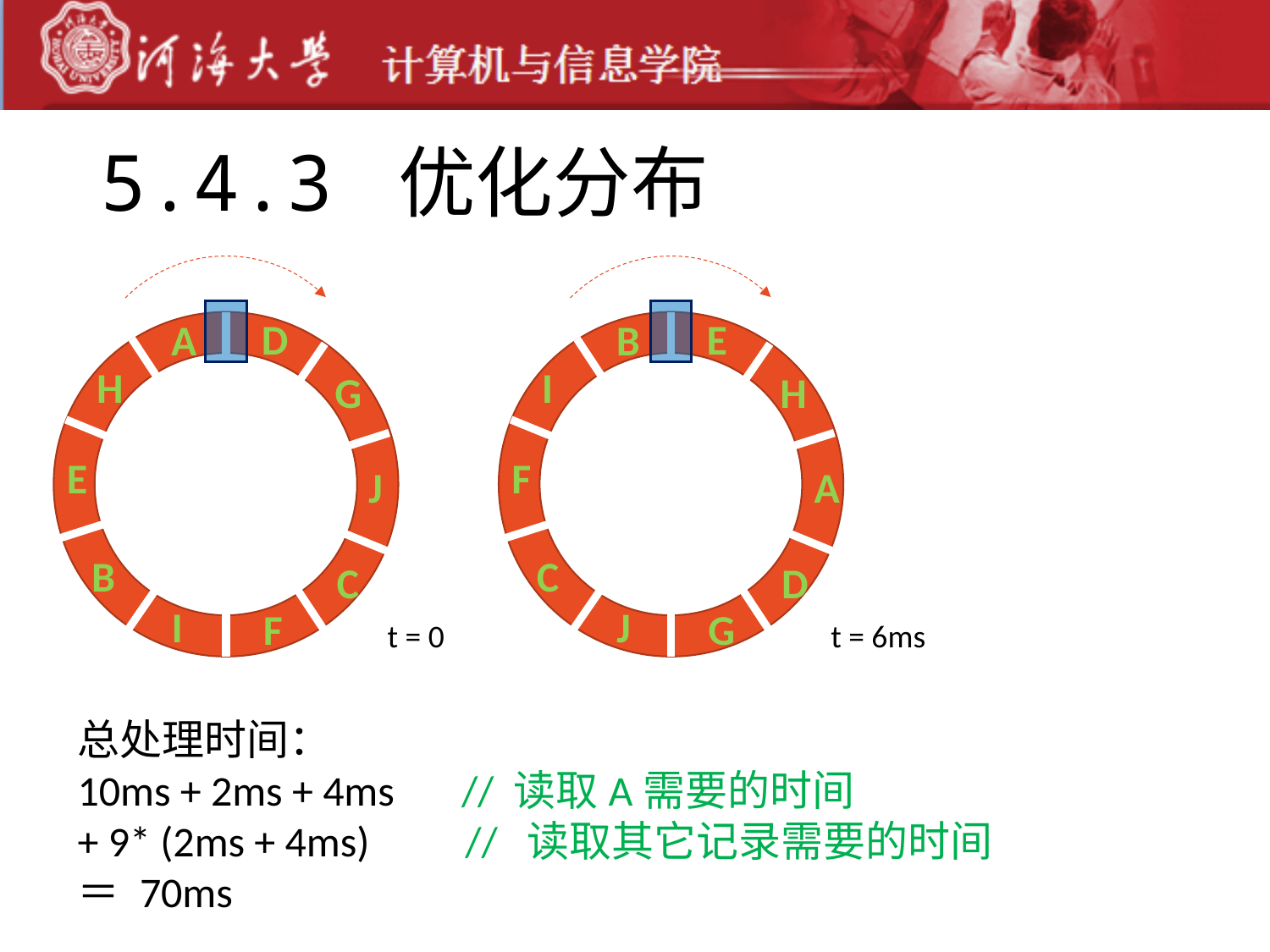

# 5.4.3 优化分布

D
A

H
G
E
J
B
C
I
F

E
B

I
H
F
A
C
D
J
G
t = 0
t = 6ms
总处理时间：
10ms + 2ms + 4ms       // 读取A需要的时间
+ 9* (2ms + 4ms)          //  读取其它记录需要的时间
＝ 70ms